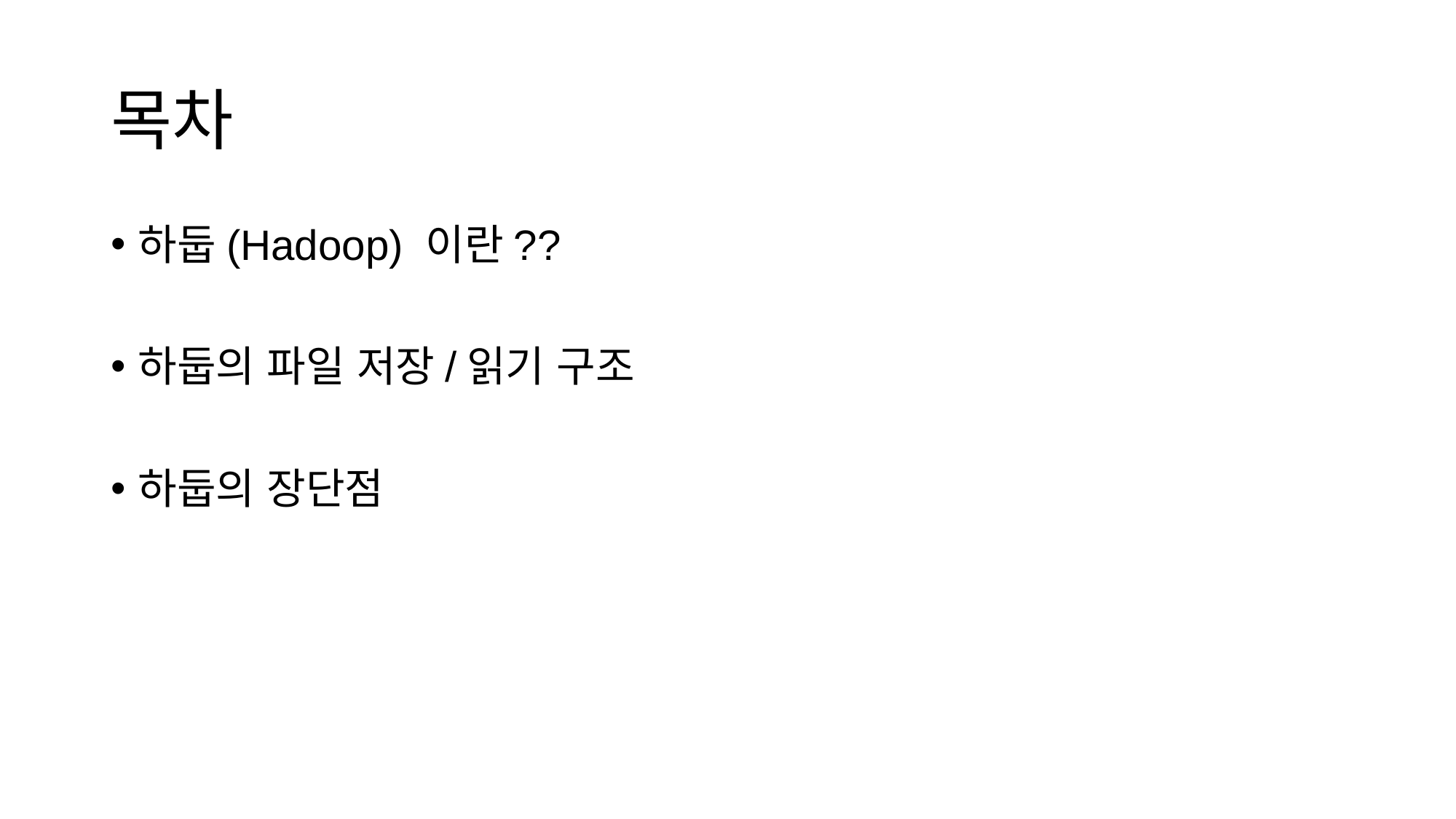

# 목차
하둡(Hadoop) 이란??

하둡의 파일 저장/읽기 구조

하둡의 장단점